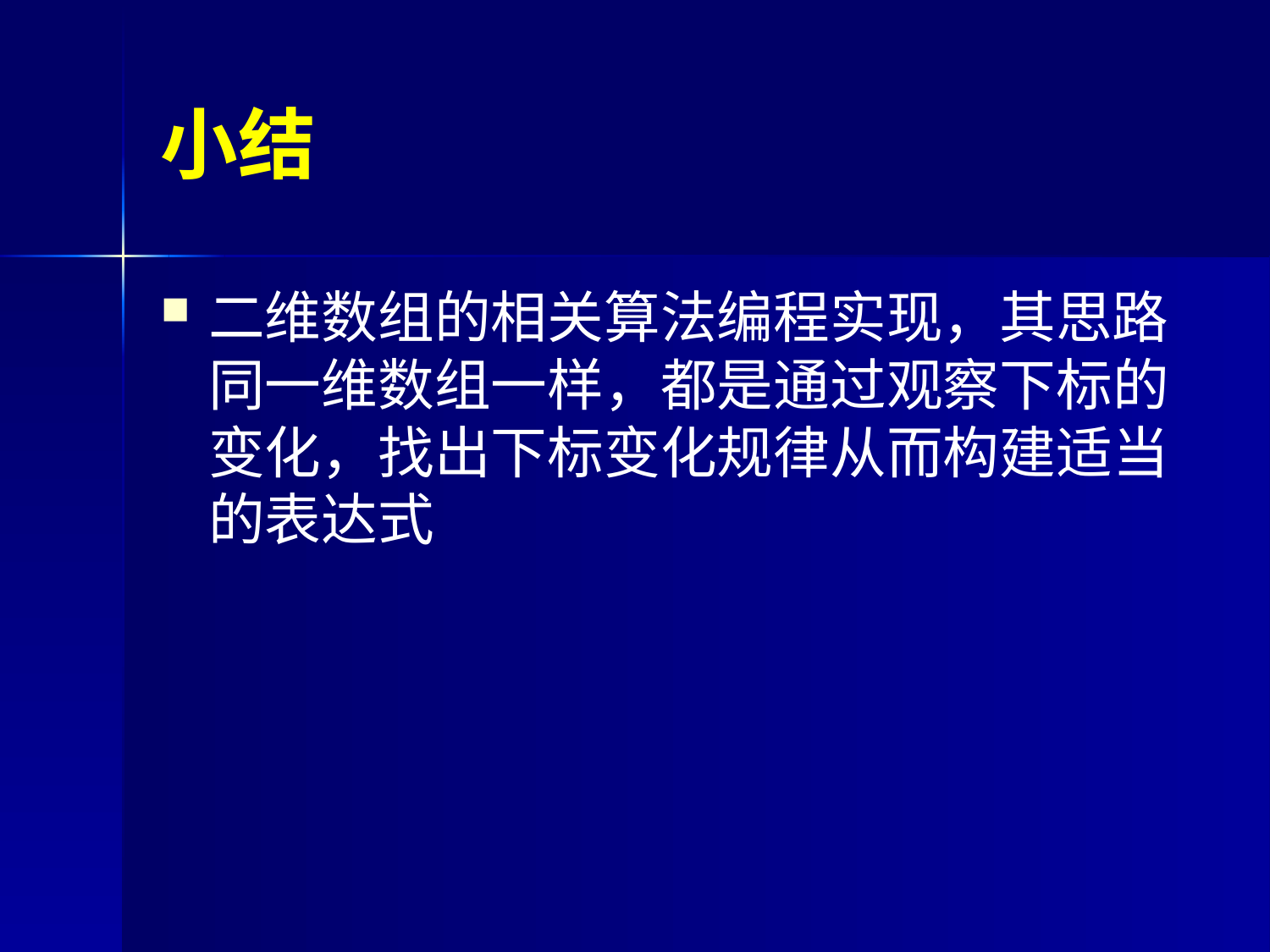

# 小结
二维数组的相关算法编程实现，其思路同一维数组一样，都是通过观察下标的变化，找出下标变化规律从而构建适当的表达式